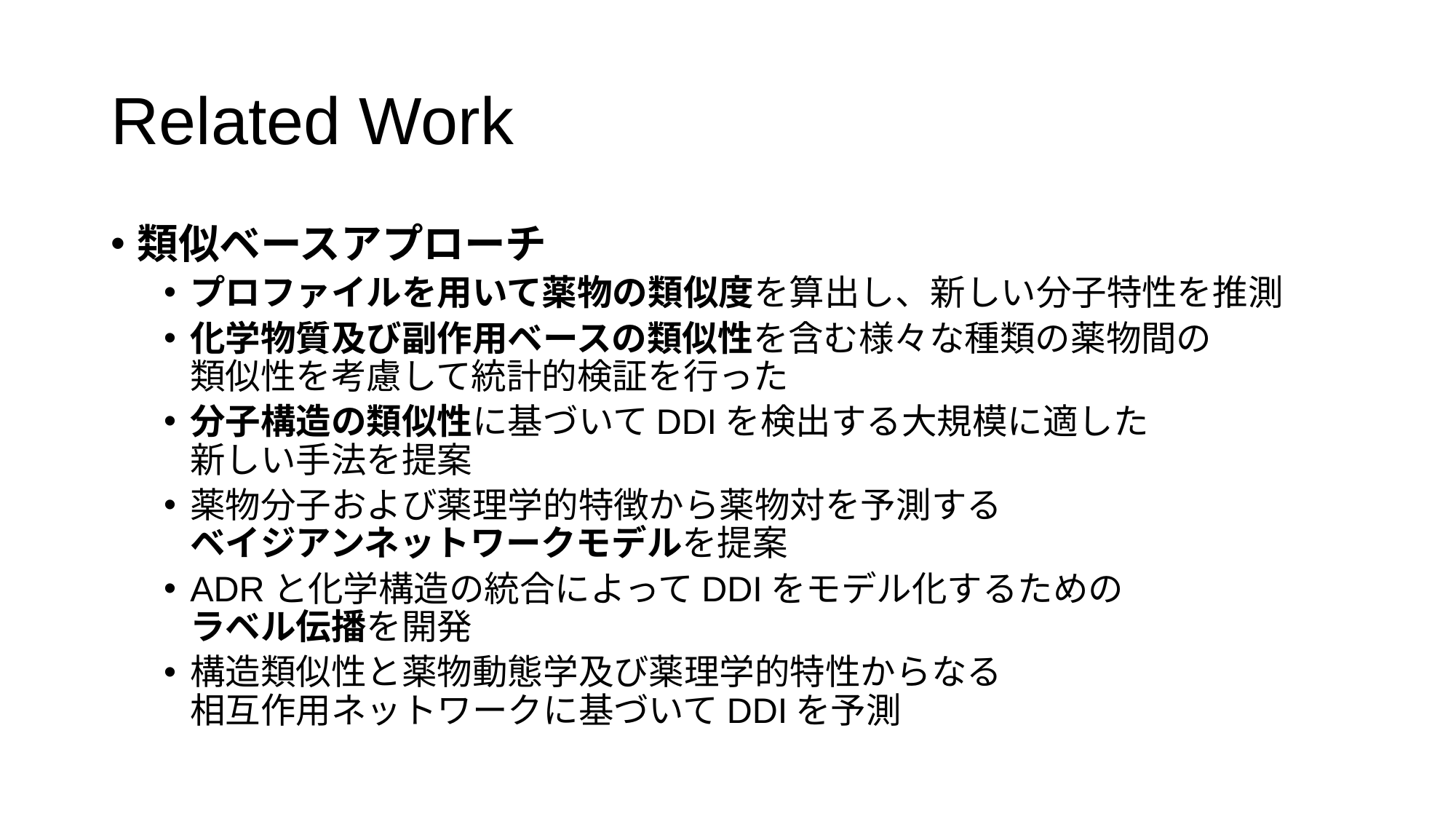

# Related Work
類似ベースアプローチ
プロファイルを用いて薬物の類似度を算出し、新しい分子特性を推測
化学物質及び副作用ベースの類似性を含む様々な種類の薬物間の
類似性を考慮して統計的検証を行った
分子構造の類似性に基づいてDDIを検出する大規模に適した
新しい手法を提案
薬物分子および薬理学的特徴から薬物対を予測する
ベイジアンネットワークモデルを提案
ADRと化学構造の統合によってDDIをモデル化するための
ラベル伝播を開発
構造類似性と薬物動態学及び薬理学的特性からなる
相互作用ネットワークに基づいてDDIを予測